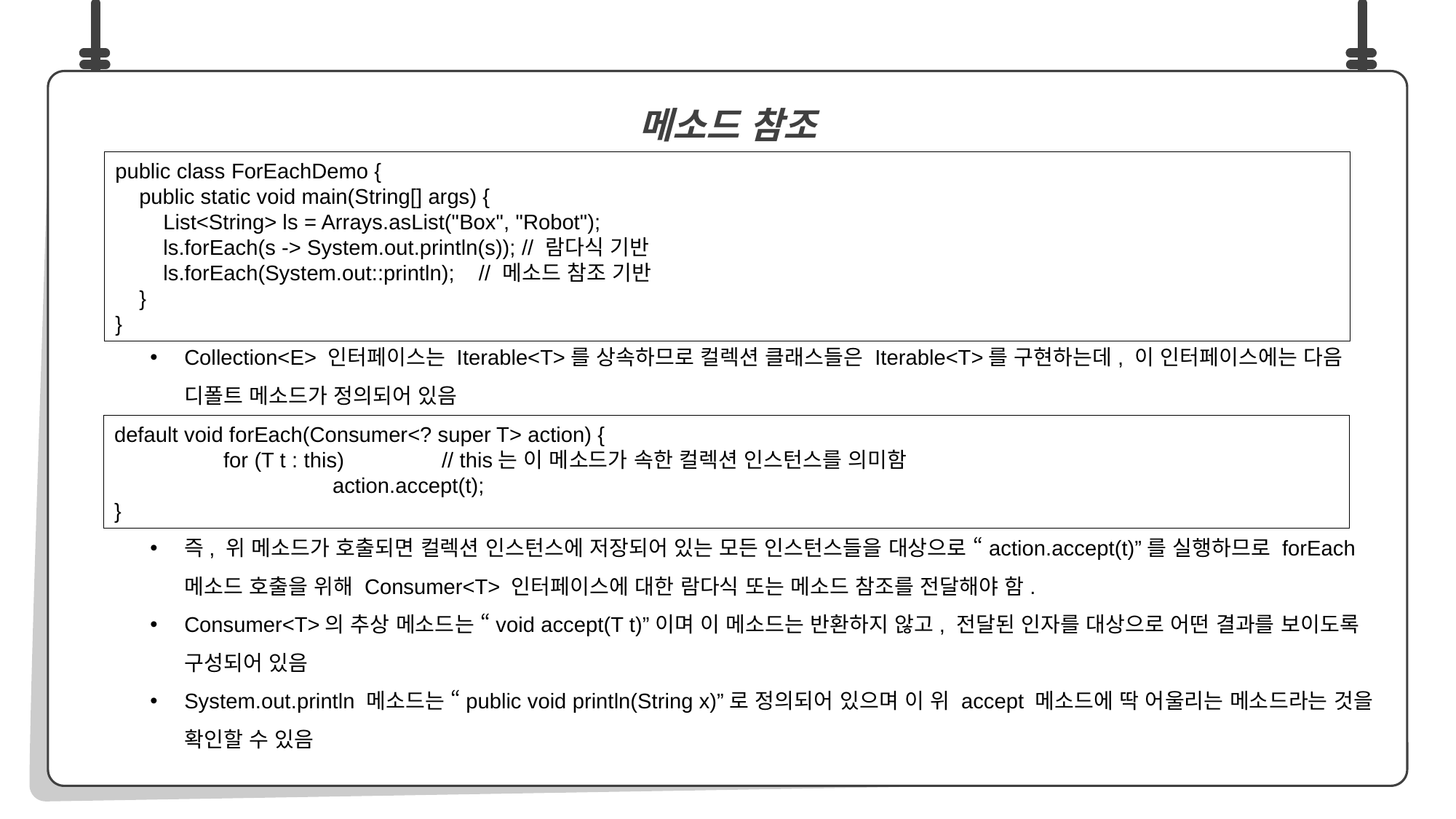

Collection<E> 인터페이스는 Iterable<T>를 상속하므로 컬렉션 클래스들은 Iterable<T>를 구현하는데, 이 인터페이스에는 다음 디폴트 메소드가 정의되어 있음

즉, 위 메소드가 호출되면 컬렉션 인스턴스에 저장되어 있는 모든 인스턴스들을 대상으로 “action.accept(t)”를 실행하므로 forEach 메소드 호출을 위해 Consumer<T> 인터페이스에 대한 람다식 또는 메소드 참조를 전달해야 함.
Consumer<T>의 추상 메소드는 “void accept(T t)”이며 이 메소드는 반환하지 않고, 전달된 인자를 대상으로 어떤 결과를 보이도록 구성되어 있음
System.out.println 메소드는 “public void println(String x)”로 정의되어 있으며 이 위 accept 메소드에 딱 어울리는 메소드라는 것을 확인할 수 있음

메소드 참조

public class ForEachDemo {
    public static void main(String[] args) {
        List<String> ls = Arrays.asList("Box", "Robot");
        ls.forEach(s -> System.out.println(s)); // 람다식 기반
        ls.forEach(System.out::println);    // 메소드 참조 기반
    }
}
default void forEach(Consumer<? super T> action) {
	for (T t : this)	// this는 이 메소드가 속한 컬렉션 인스턴스를 의미함
		action.accept(t);
}